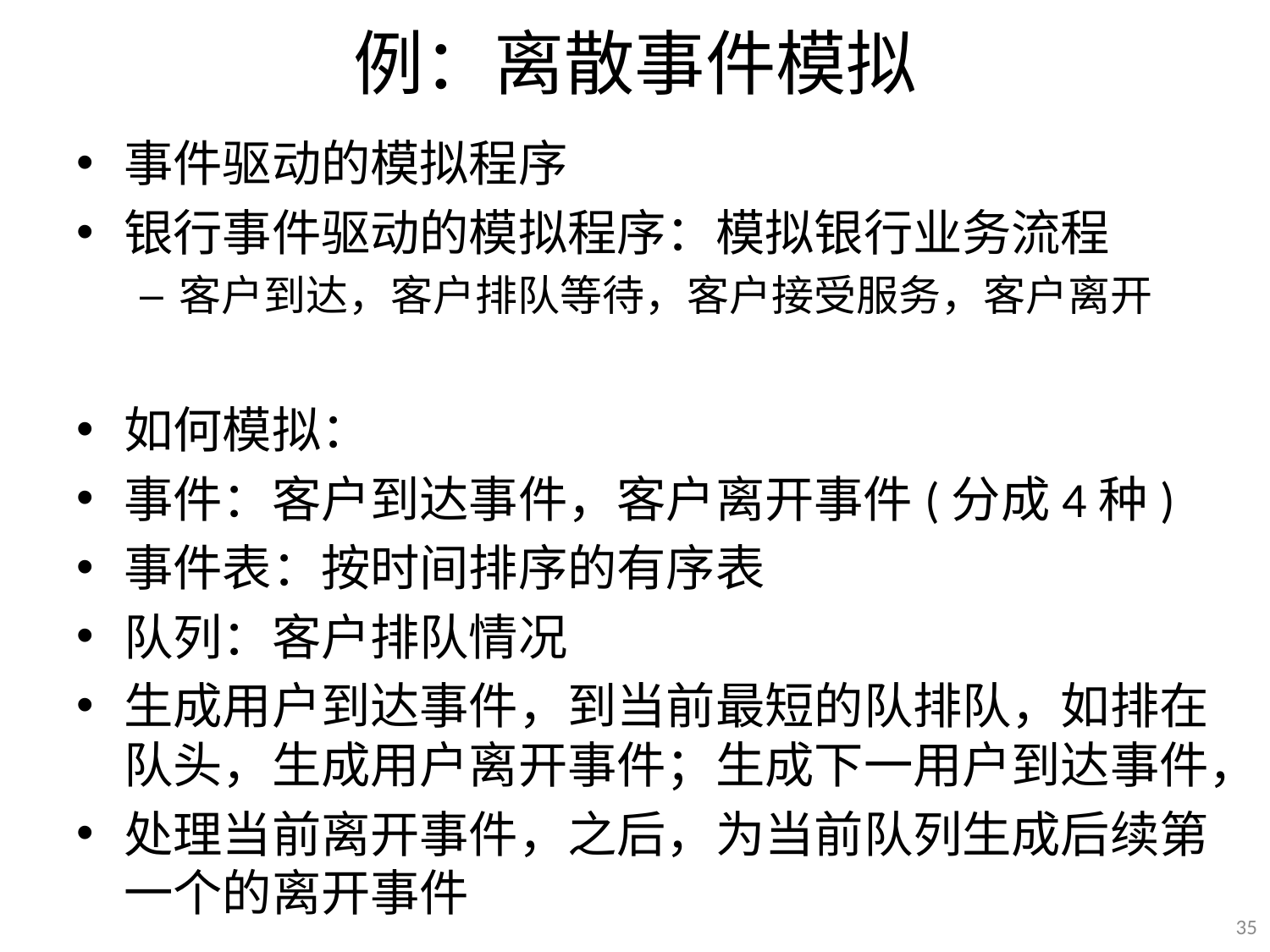

# 例：离散事件模拟
事件驱动的模拟程序
银行事件驱动的模拟程序：模拟银行业务流程
客户到达，客户排队等待，客户接受服务，客户离开

如何模拟：
事件：客户到达事件，客户离开事件(分成4种)
事件表：按时间排序的有序表
队列：客户排队情况
生成用户到达事件，到当前最短的队排队，如排在队头，生成用户离开事件；生成下一用户到达事件，
处理当前离开事件，之后，为当前队列生成后续第一个的离开事件

35